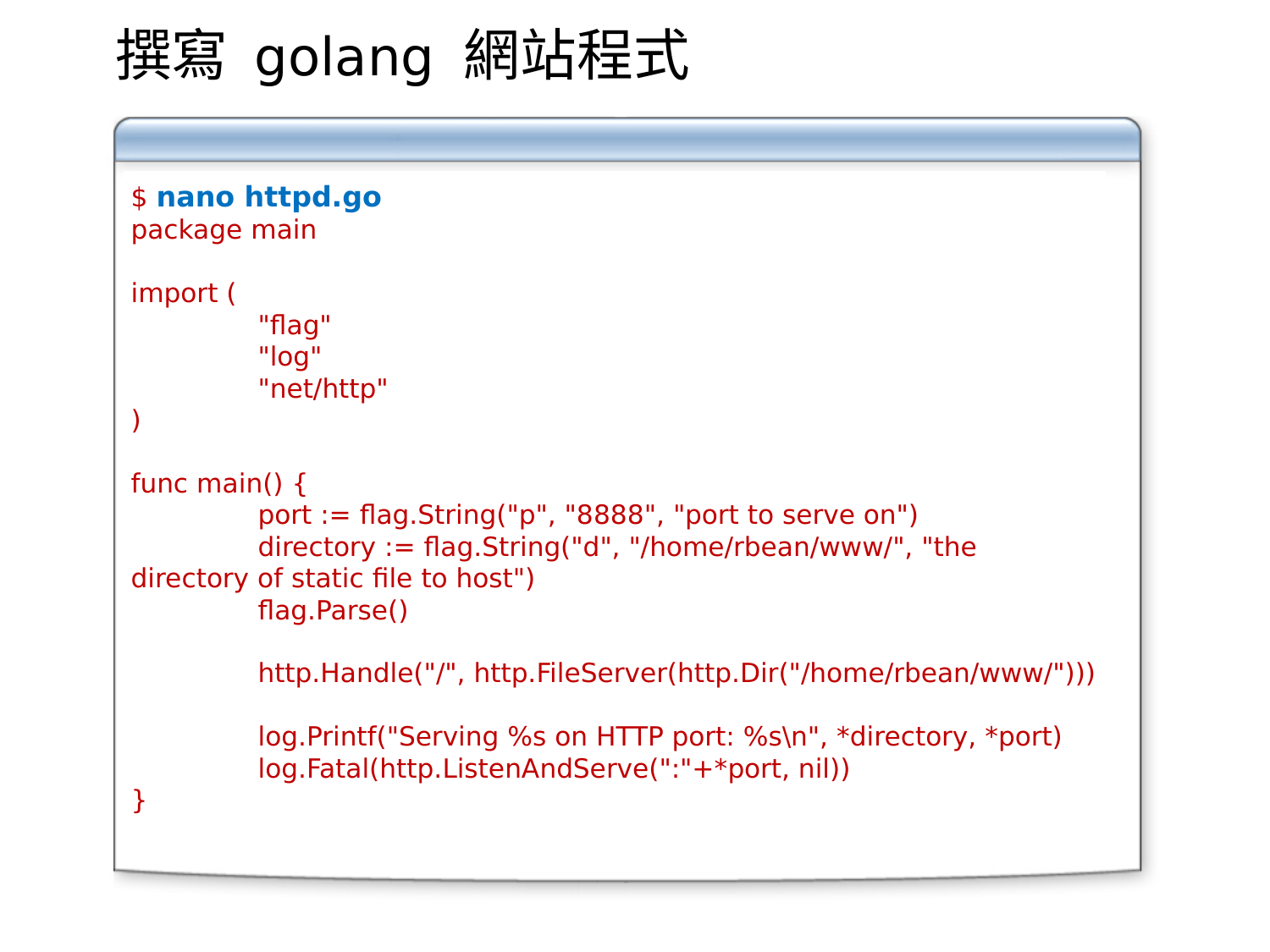

# 撰寫 golang 網站程式
$ nano httpd.go
package main

import (
	"flag"
	"log"
	"net/http"
)

func main() {
	port := flag.String("p", "8888", "port to serve on")
	directory := flag.String("d", "/home/rbean/www/", "the directory of static file to host")
	flag.Parse()

	http.Handle("/", http.FileServer(http.Dir("/home/rbean/www/")))

	log.Printf("Serving %s on HTTP port: %s\n", *directory, *port)
	log.Fatal(http.ListenAndServe(":"+*port, nil))
}